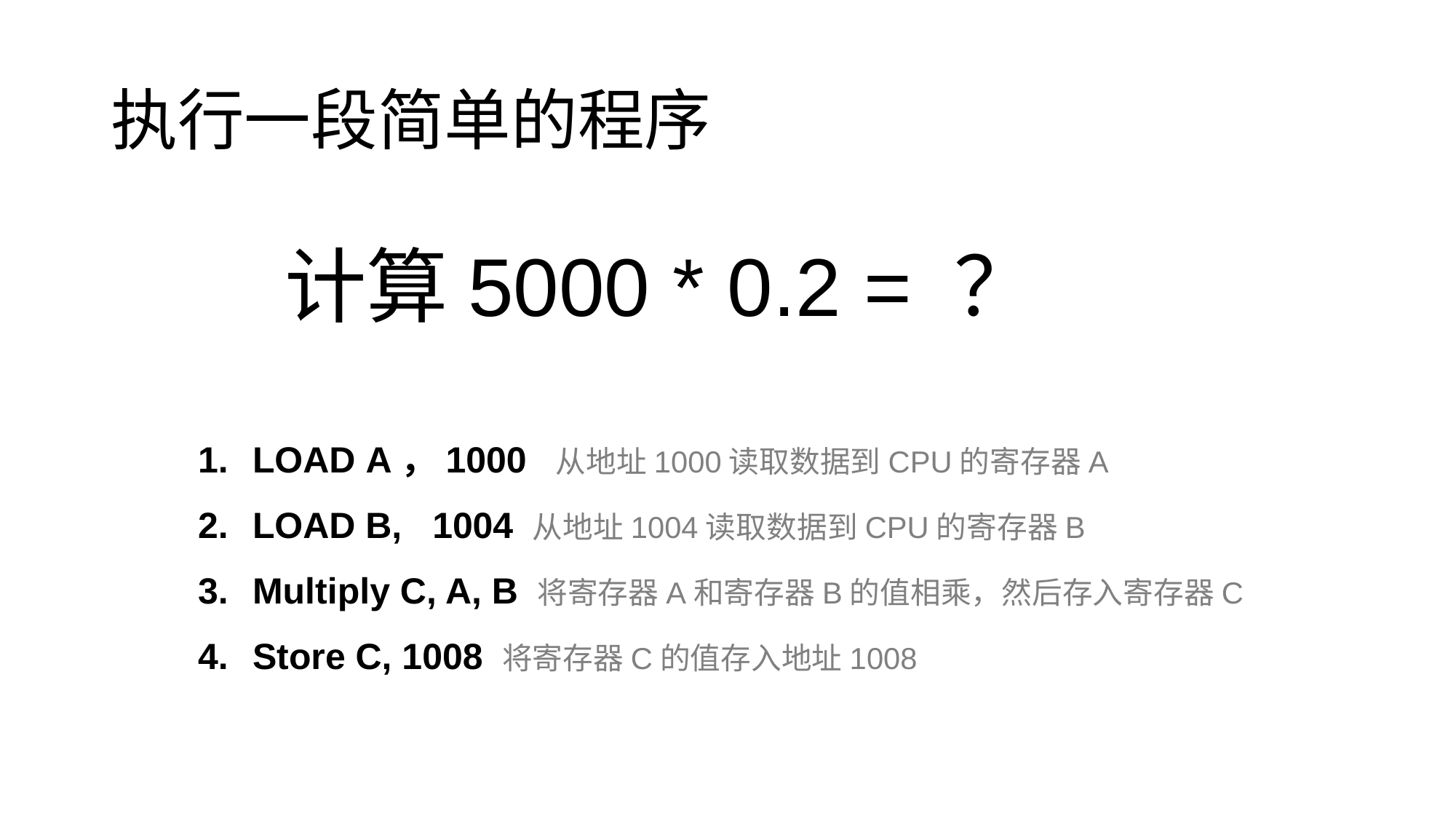

# 执行一段简单的程序
计算5000 * 0.2 = ？
LOAD A，1000  从地址1000读取数据到CPU的寄存器A
LOAD B,   1004 从地址1004读取数据到CPU的寄存器B
Multiply C, A, B 将寄存器A和寄存器B的值相乘，然后存入寄存器C
Store C, 1008 将寄存器C的值存入地址1008